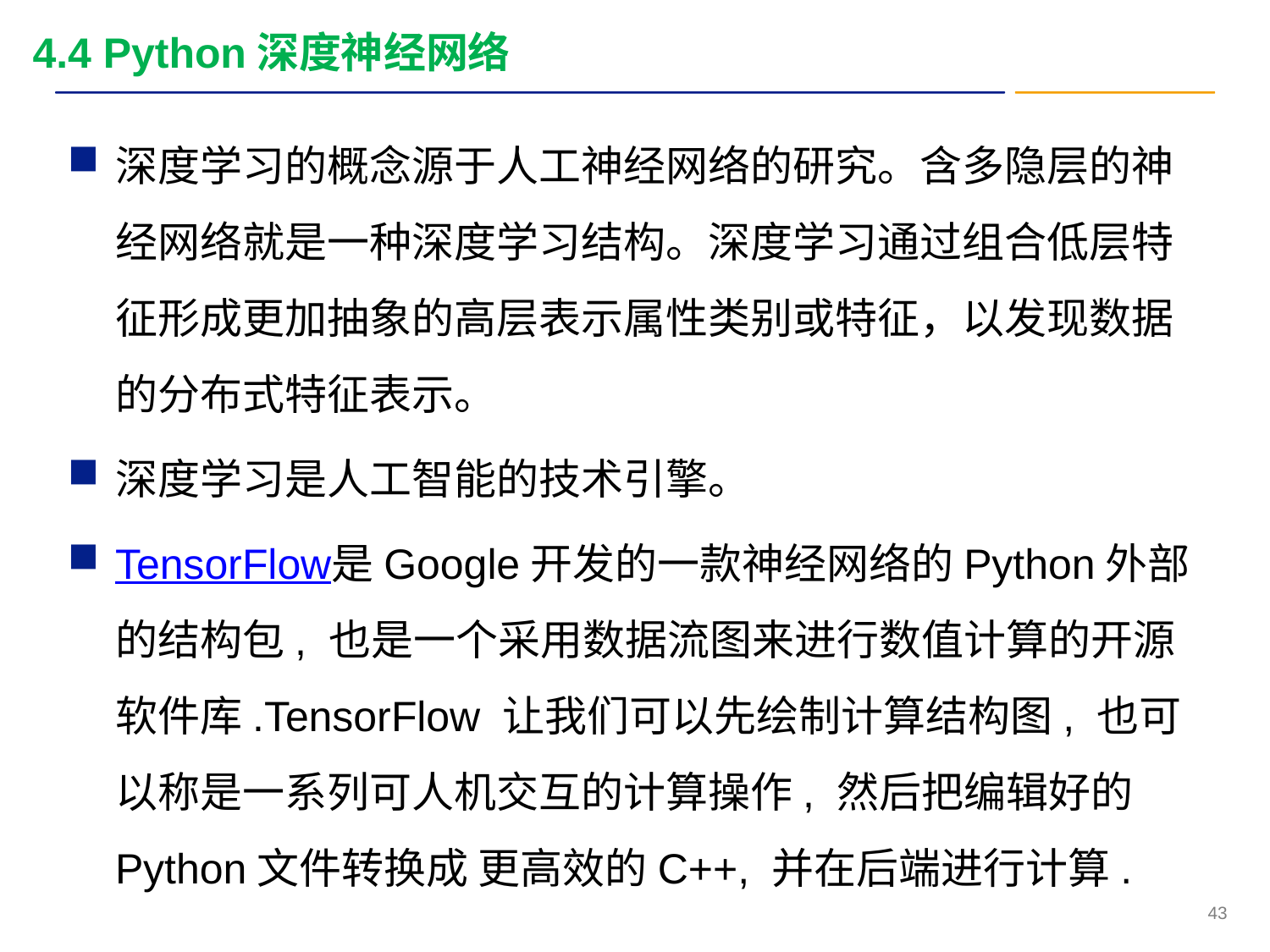

# 4.4 Python深度神经网络
深度学习的概念源于人工神经网络的研究。含多隐层的神经网络就是一种深度学习结构。深度学习通过组合低层特征形成更加抽象的高层表示属性类别或特征，以发现数据的分布式特征表示。
深度学习是人工智能的技术引擎。
TensorFlow是Google开发的一款神经网络的Python外部的结构包, 也是一个采用数据流图来进行数值计算的开源软件库.TensorFlow 让我们可以先绘制计算结构图, 也可以称是一系列可人机交互的计算操作, 然后把编辑好的Python文件转换成 更高效的C++, 并在后端进行计算.